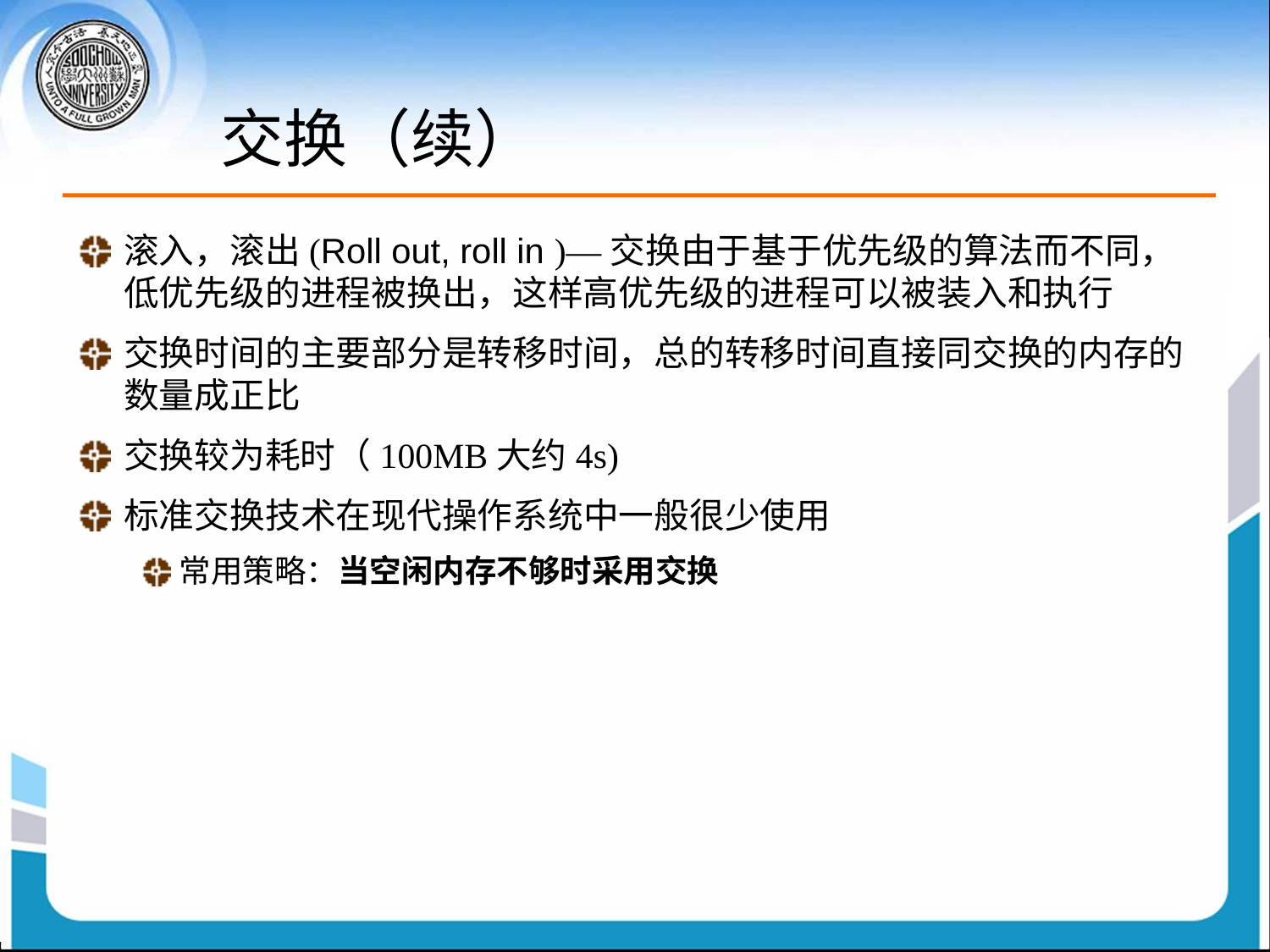

# 交换（续）
滚入，滚出(Roll out, roll in )—交换由于基于优先级的算法而不同，低优先级的进程被换出，这样高优先级的进程可以被装入和执行
交换时间的主要部分是转移时间，总的转移时间直接同交换的内存的数量成正比
交换较为耗时（100MB大约4s)
标准交换技术在现代操作系统中一般很少使用
常用策略：当空闲内存不够时采用交换